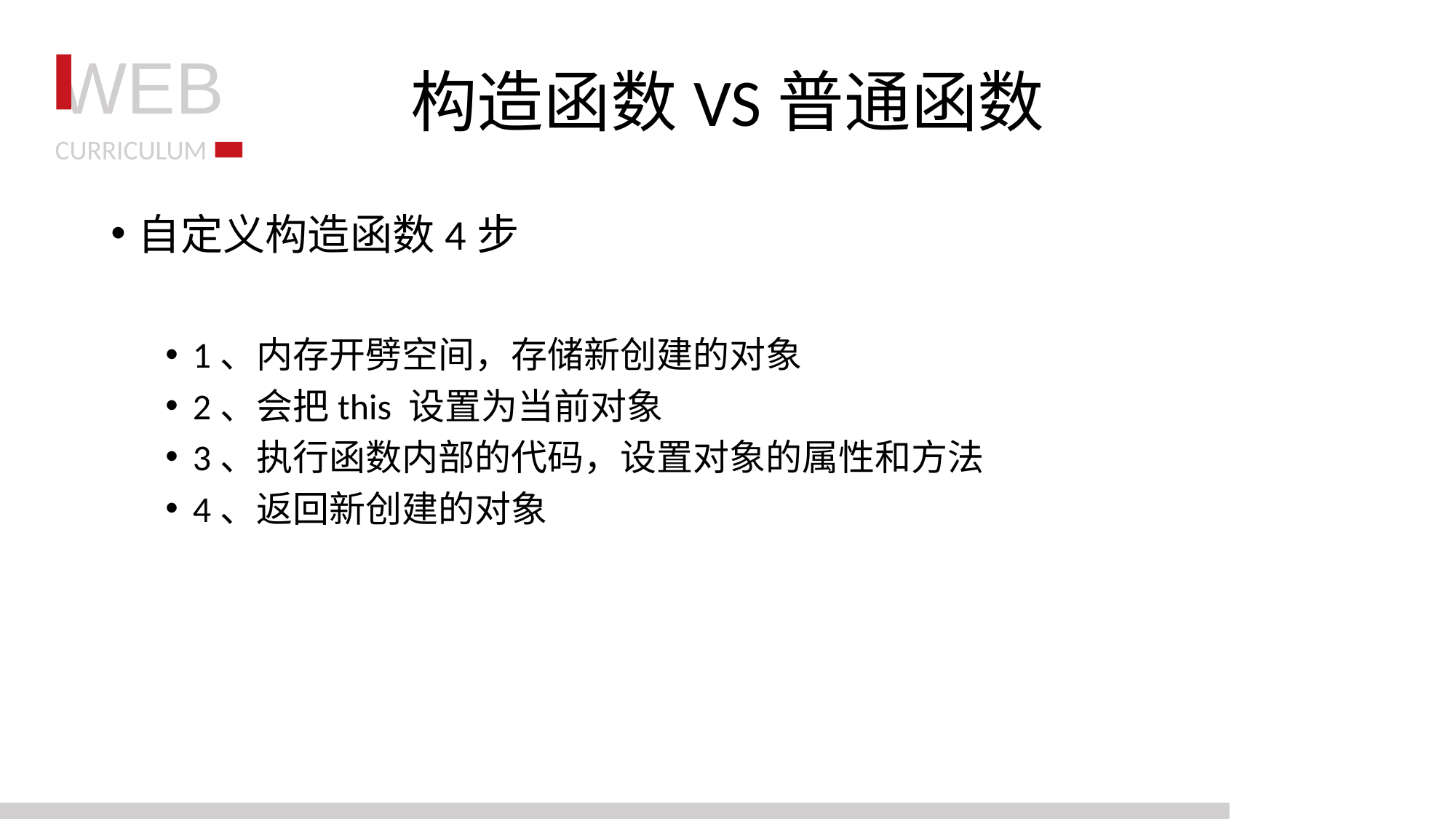

# 构造函数VS普通函数
自定义构造函数4步

1、内存开劈空间，存储新创建的对象
2、会把this 设置为当前对象
3、执行函数内部的代码，设置对象的属性和方法
4、返回新创建的对象